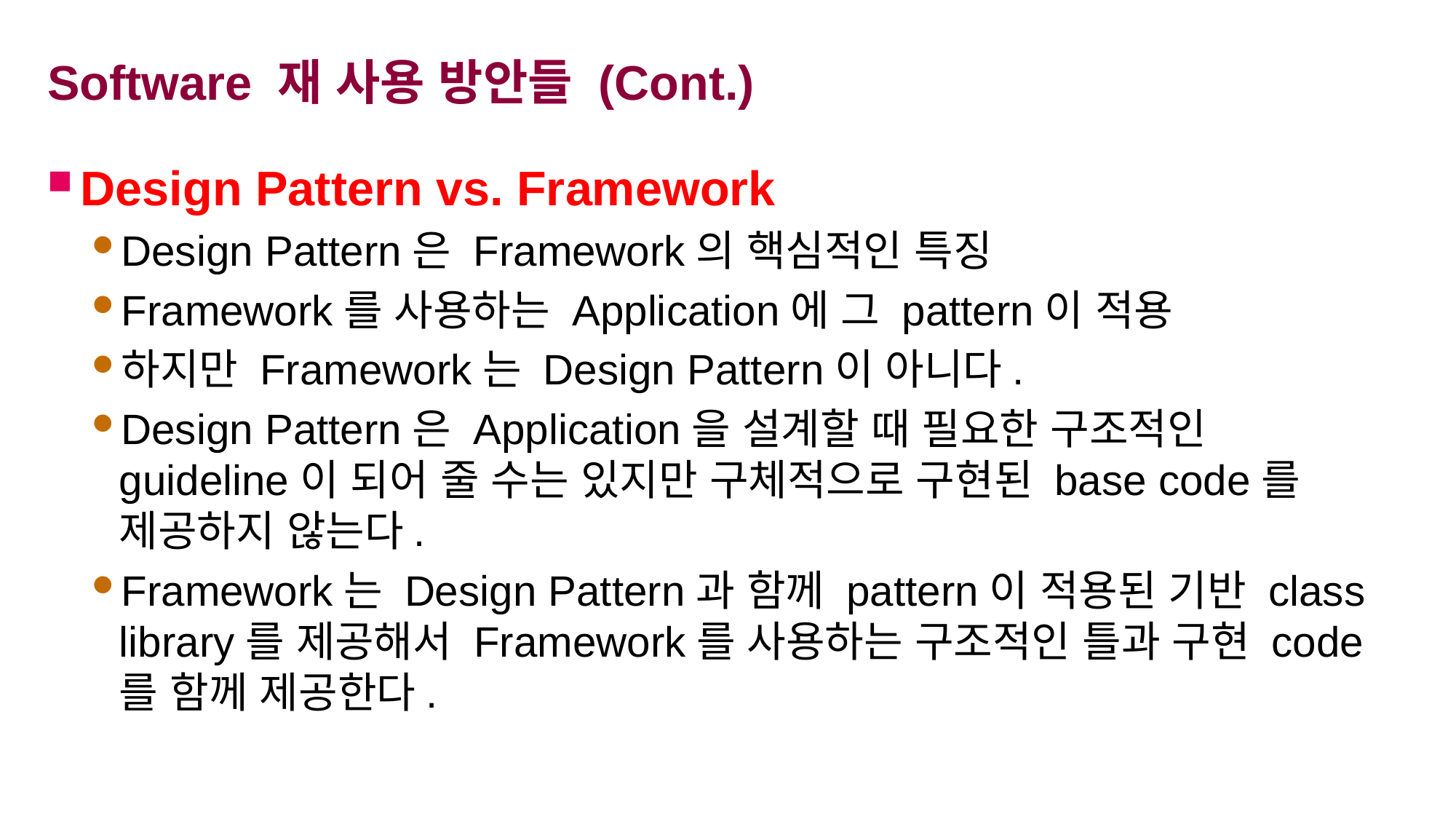

# Software 재 사용 방안들 (Cont.)
Design Pattern vs. Framework
Design Pattern은 Framework의 핵심적인 특징
Framework를 사용하는 Application에 그 pattern이 적용
하지만 Framework는 Design Pattern이 아니다.
Design Pattern은 Application을 설계할 때 필요한 구조적인 guideline이 되어 줄 수는 있지만 구체적으로 구현된 base code를 제공하지 않는다.
Framework는 Design Pattern과 함께 pattern이 적용된 기반 class library를 제공해서 Framework를 사용하는 구조적인 틀과 구현 code를 함께 제공한다.